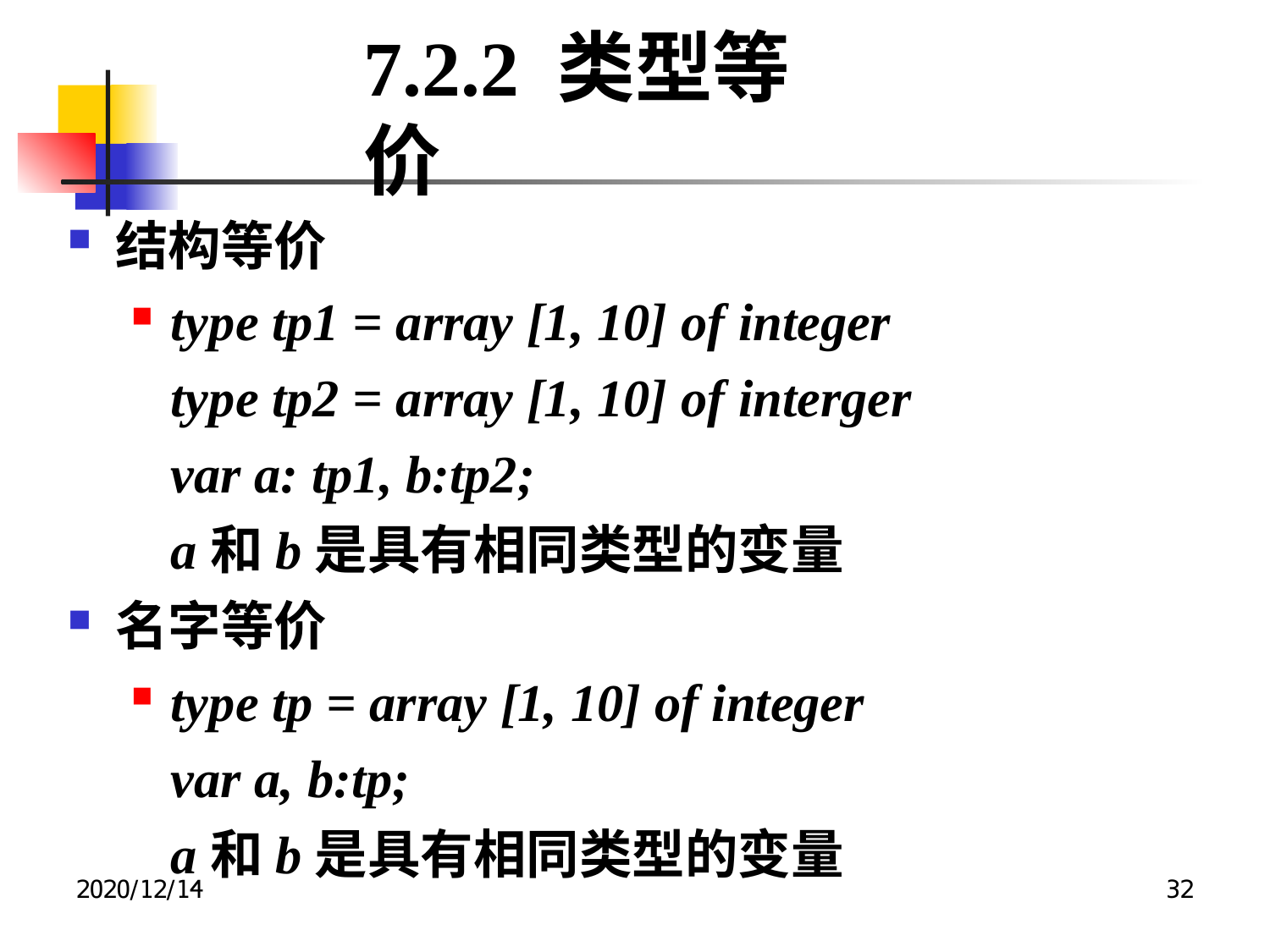

7.2.2 类型等价
结构等价
type tp1 = array [1, 10] of integer
type tp2 = array [1, 10] of interger
var a: tp1, b:tp2;
a和b是具有相同类型的变量
名字等价
type tp = array [1, 10] of integer
var a, b:tp;
a和b是具有相同类型的变量
2020/12/14
32